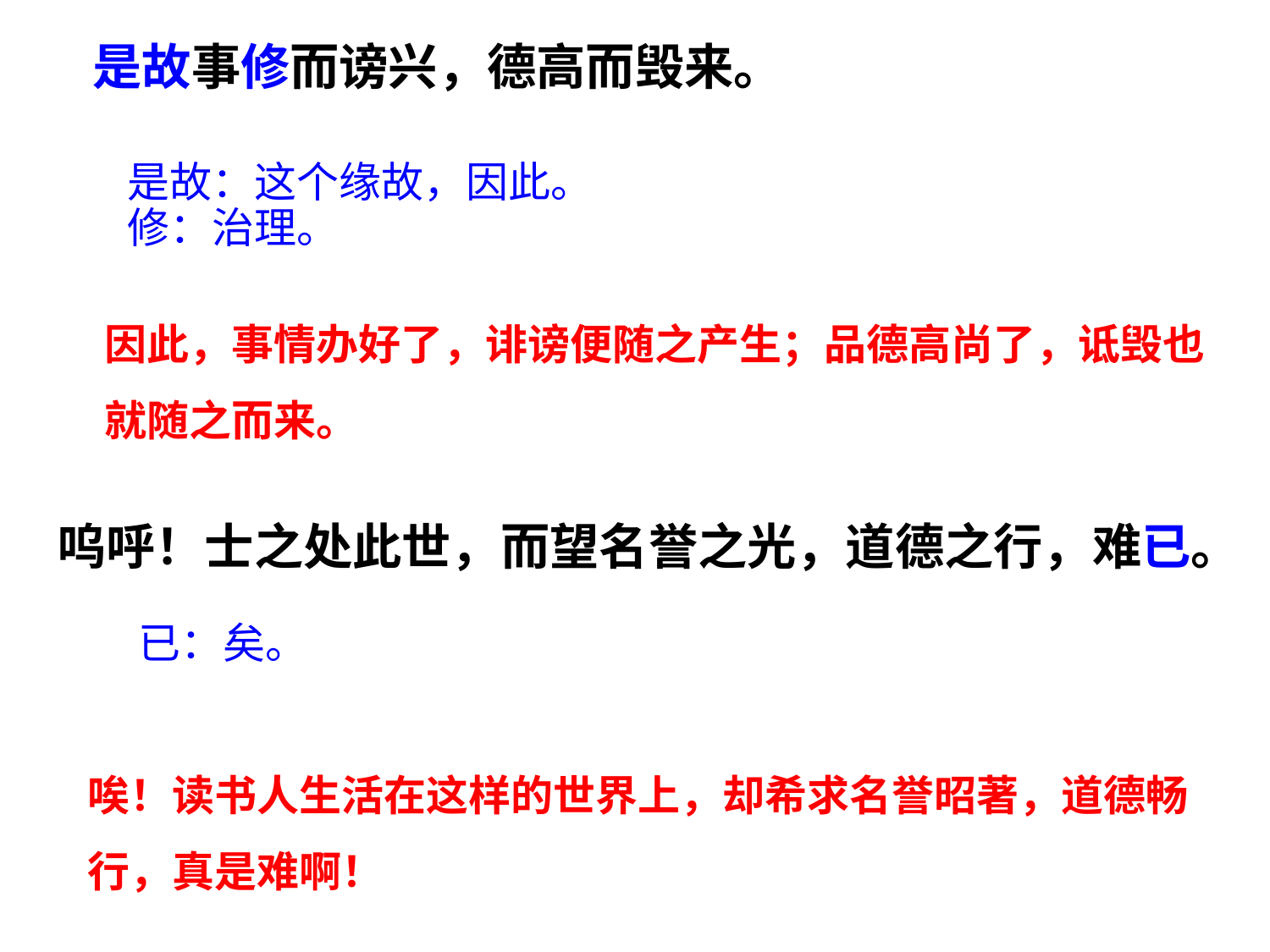

是故事修而谤兴，德高而毁来。

是故：这个缘故，因此。
修：治理。
因此，事情办好了，诽谤便随之产生；品德高尚了，诋毁也就随之而来。
呜呼！士之处此世，而望名誉之光，道德之行，难已。
已：矣。
唉！读书人生活在这样的世界上，却希求名誉昭著，道德畅行，真是难啊！